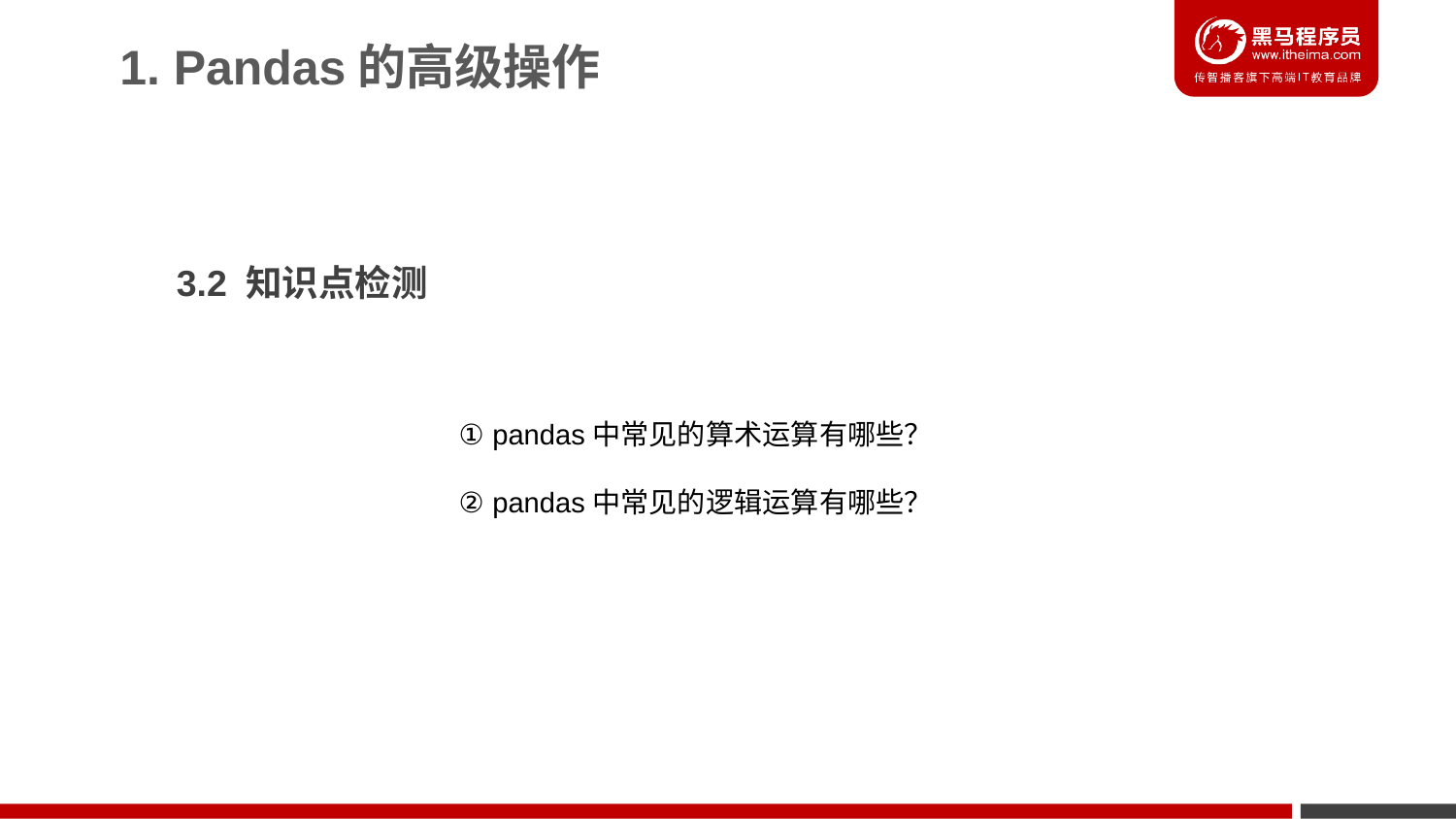

1. Pandas的高级操作
3.2 知识点检测
① pandas中常见的算术运算有哪些？

② pandas中常见的逻辑运算有哪些？